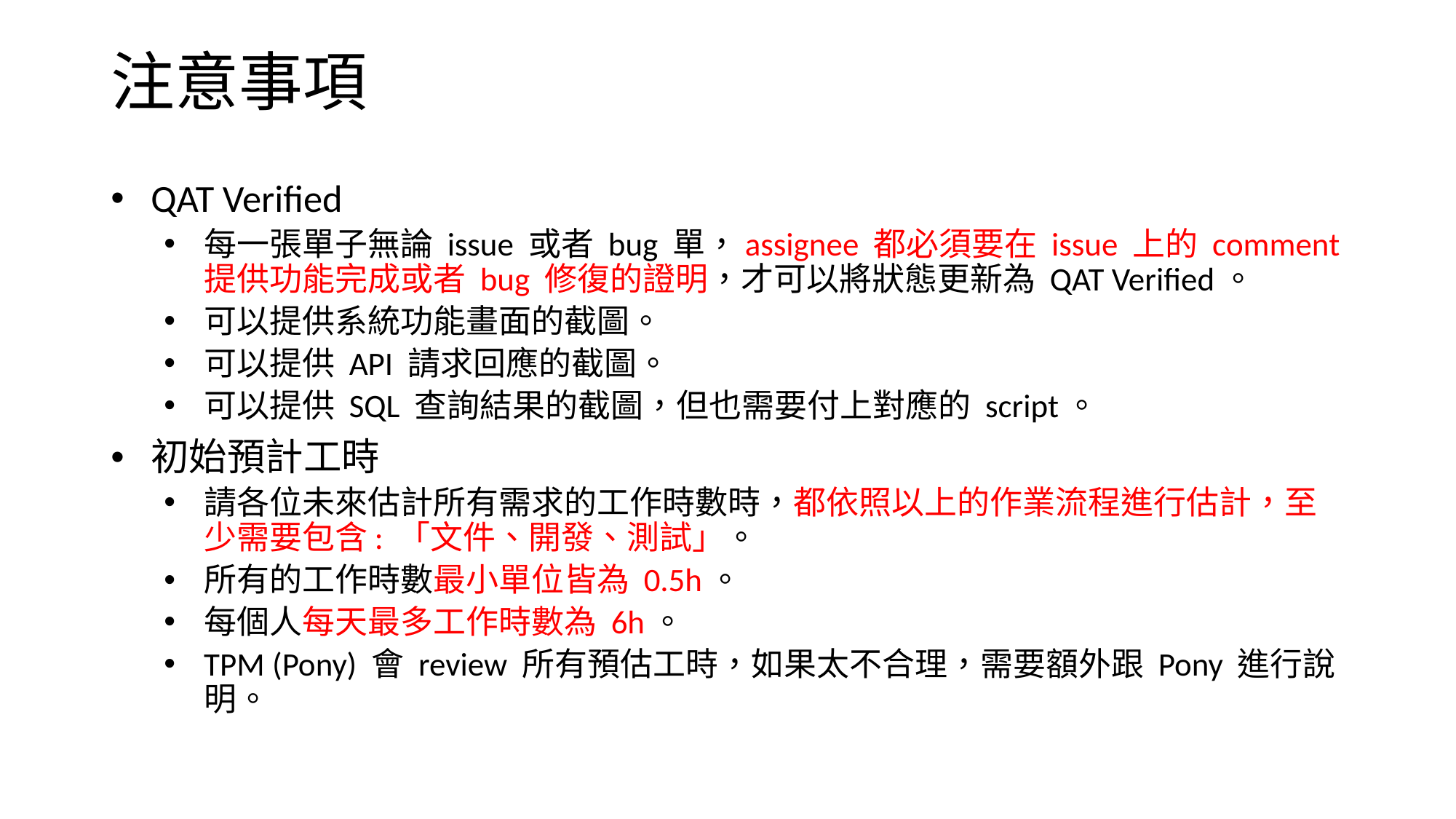

# 注意事項
QAT Verified
每一張單子無論 issue 或者 bug 單，assignee 都必須要在 issue 上的 comment 提供功能完成或者 bug 修復的證明，才可以將狀態更新為 QAT Verified。
可以提供系統功能畫面的截圖。
可以提供 API 請求回應的截圖。
可以提供 SQL 查詢結果的截圖，但也需要付上對應的 script。
初始預計工時
請各位未來估計所有需求的工作時數時，都依照以上的作業流程進行估計，至少需要包含: 「文件、開發、測試」。
所有的工作時數最小單位皆為 0.5h。
每個人每天最多工作時數為 6h。
TPM (Pony) 會 review 所有預估工時，如果太不合理，需要額外跟 Pony 進行說明。